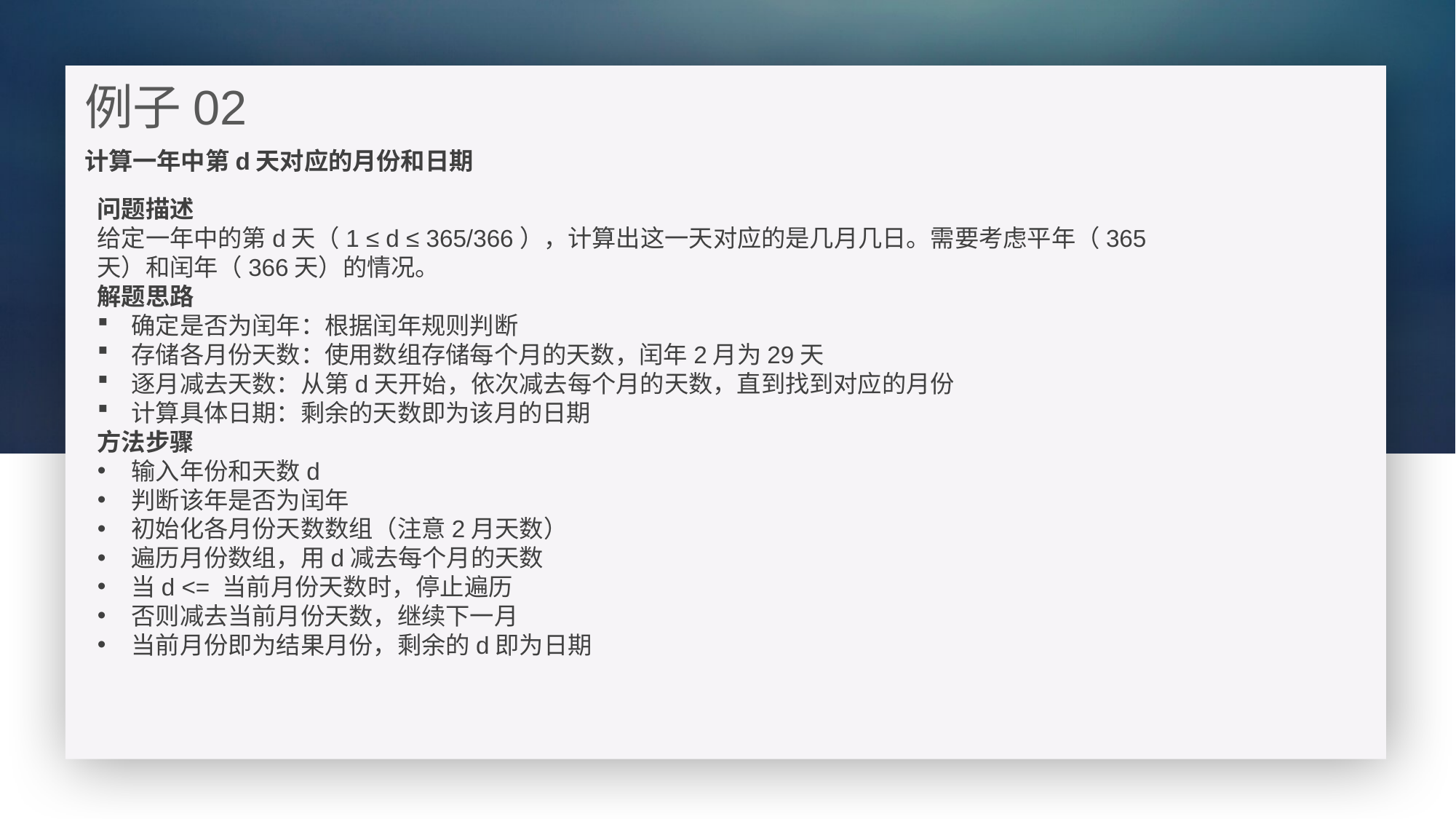

例子02
计算一年中第d天对应的月份和日期
问题描述
给定一年中的第d天（1 ≤ d ≤ 365/366），计算出这一天对应的是几月几日。需要考虑平年（365天）和闰年（366天）的情况。
解题思路
确定是否为闰年：根据闰年规则判断
存储各月份天数：使用数组存储每个月的天数，闰年2月为29天
逐月减去天数：从第d天开始，依次减去每个月的天数，直到找到对应的月份
计算具体日期：剩余的天数即为该月的日期
方法步骤
输入年份和天数d
判断该年是否为闰年
初始化各月份天数数组（注意2月天数）
遍历月份数组，用d减去每个月的天数
当d <= 当前月份天数时，停止遍历
否则减去当前月份天数，继续下一月
当前月份即为结果月份，剩余的d即为日期